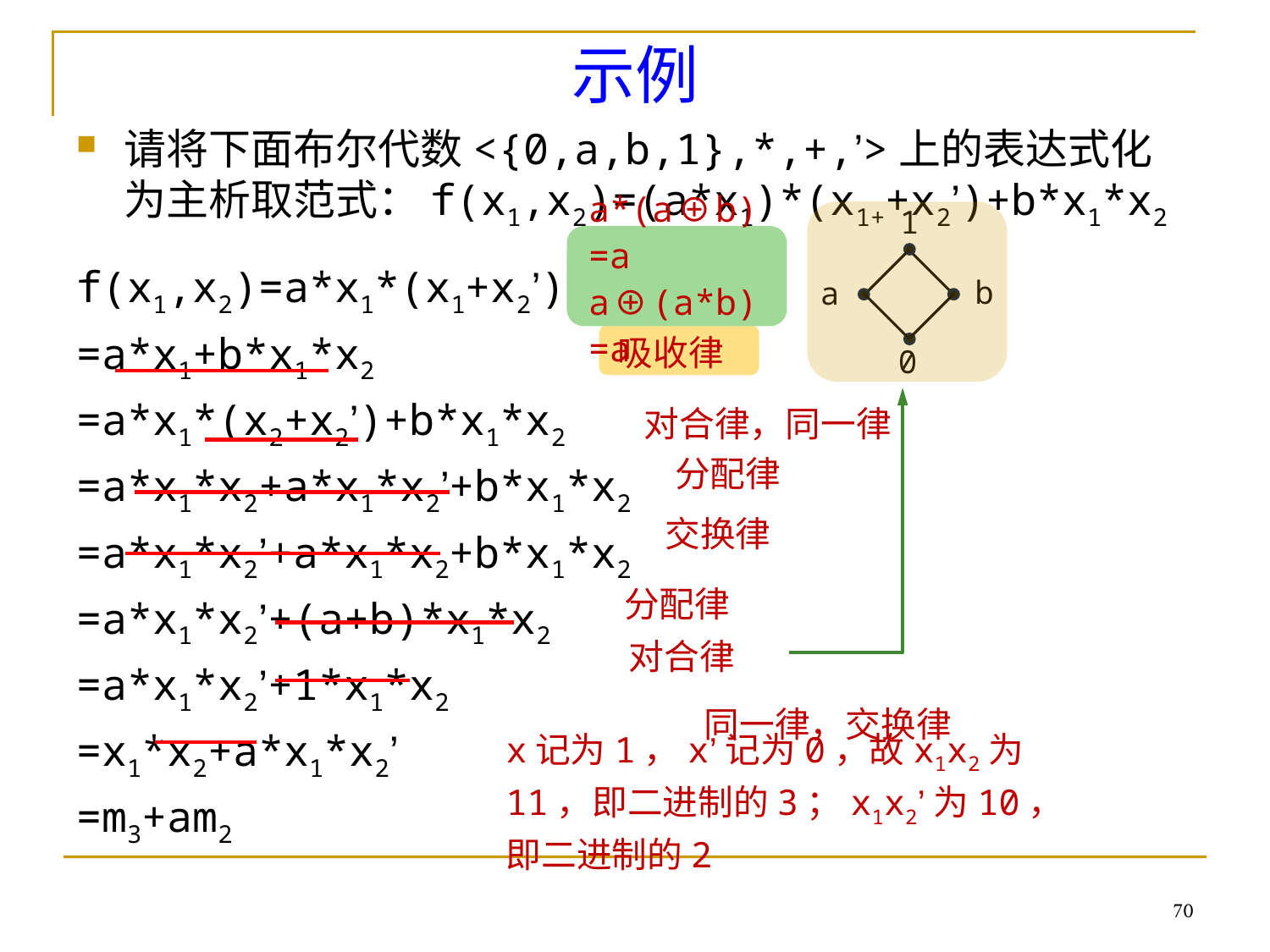

# 示例
请将下面布尔代数<{0,a,b,1},*,+,’>上的表达式化为主析取范式：f(x1,x2)=(a*x1)*(x1++x2’)+b*x1*x2
f(x1,x2)=a*x1*(x1+x2’)+b*x1*x2
=a*x1+b*x1*x2
=a*x1*(x2+x2’)+b*x1*x2
=a*x1*x2+a*x1*x2’+b*x1*x2
=a*x1*x2’+a*x1*x2+b*x1*x2
=a*x1*x2’+(a+b)*x1*x2
=a*x1*x2’+1*x1*x2
=x1*x2+a*x1*x2’
=m3+am2

1

b
a

0

对合律
a*(a⊕b)=a
a⊕(a*b)=a
吸收律
对合律，同一律
分配律
交换律
分配律
同一律，交换律
x记为1，x’记为0，故x1x2为11，即二进制的3；x1x2’为10，即二进制的2
70